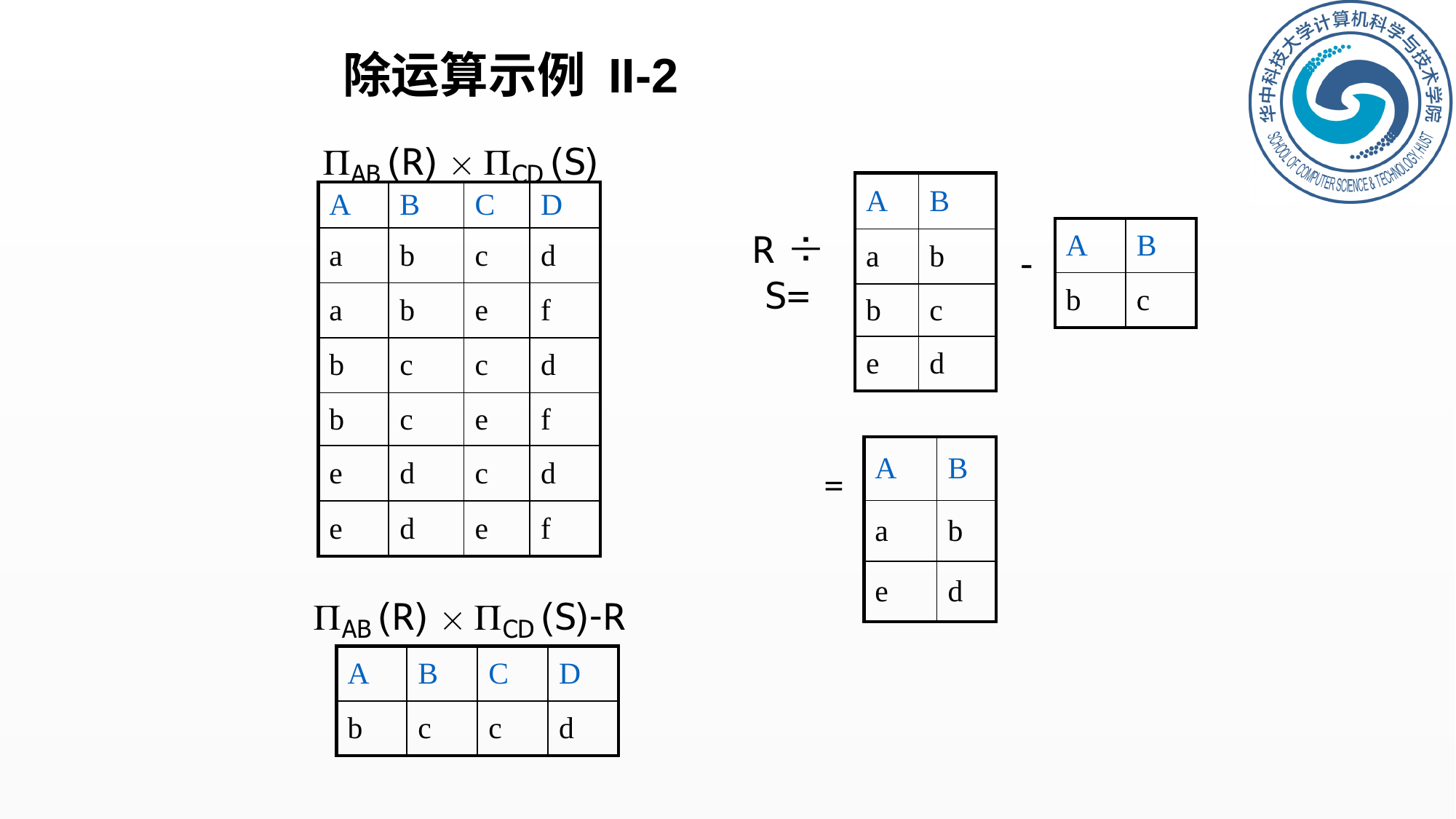

# 除运算示例 II-2
ΠAB (R) × ΠCD (S)
| A | B |
| --- | --- |
| a | b |
| b | c |
| e | d |
| A | B | C | D |
| --- | --- | --- | --- |
| a | b | c | d |
| a | b | e | f |
| b | c | c | d |
| b | c | e | f |
| e | d | c | d |
| e | d | e | f |
R ÷ S=
| A | B |
| --- | --- |
| b | c |
-
| A | B |
| --- | --- |
| a | b |
| e | d |
=
ΠAB (R) × ΠCD (S)-R
| A | B | C | D |
| --- | --- | --- | --- |
| b | c | c | d |